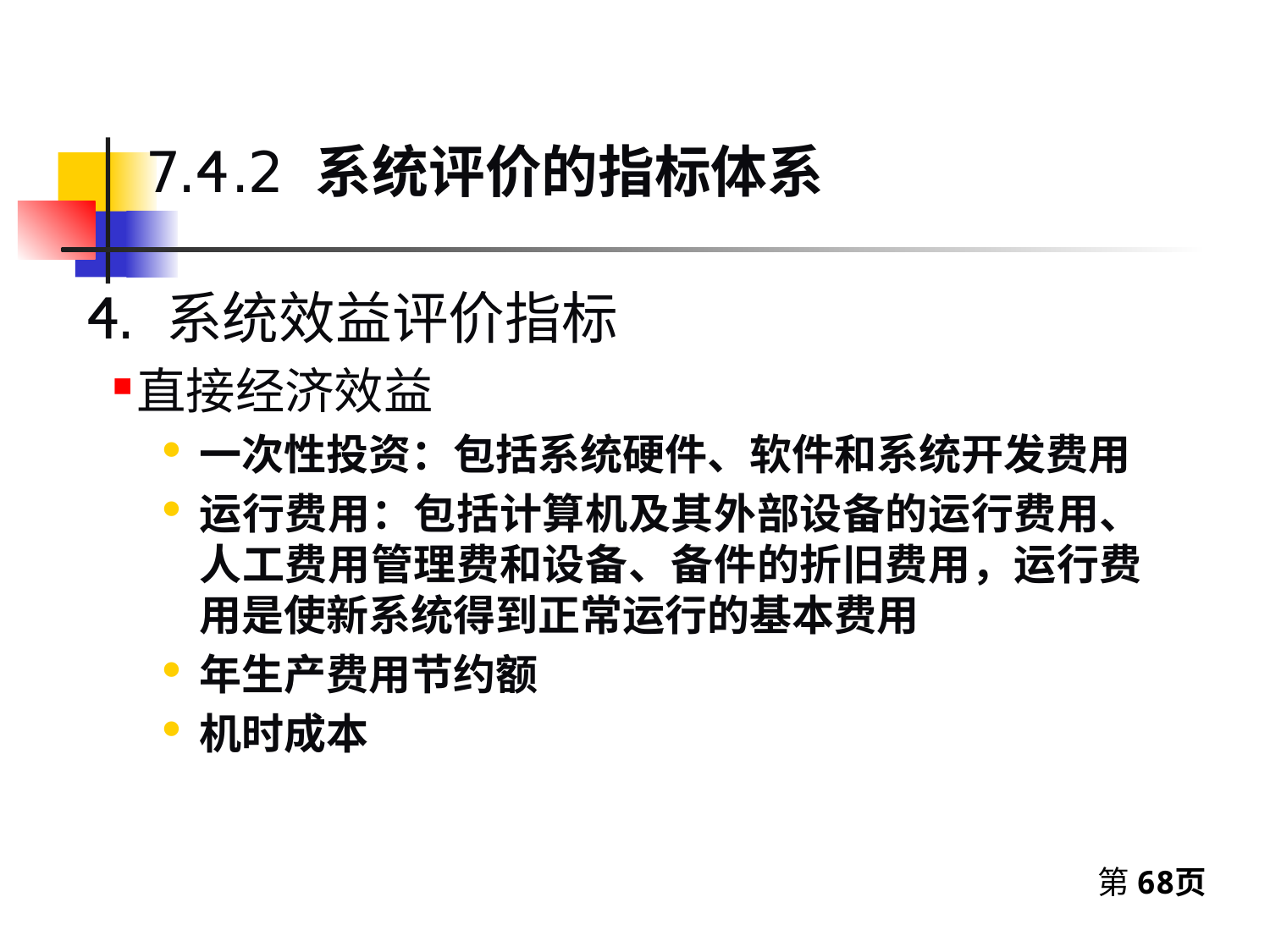

7.4.2 系统评价的指标体系
4. 系统效益评价指标
直接经济效益
一次性投资：包括系统硬件、软件和系统开发费用
运行费用：包括计算机及其外部设备的运行费用、人工费用管理费和设备、备件的折旧费用，运行费用是使新系统得到正常运行的基本费用
年生产费用节约额
机时成本